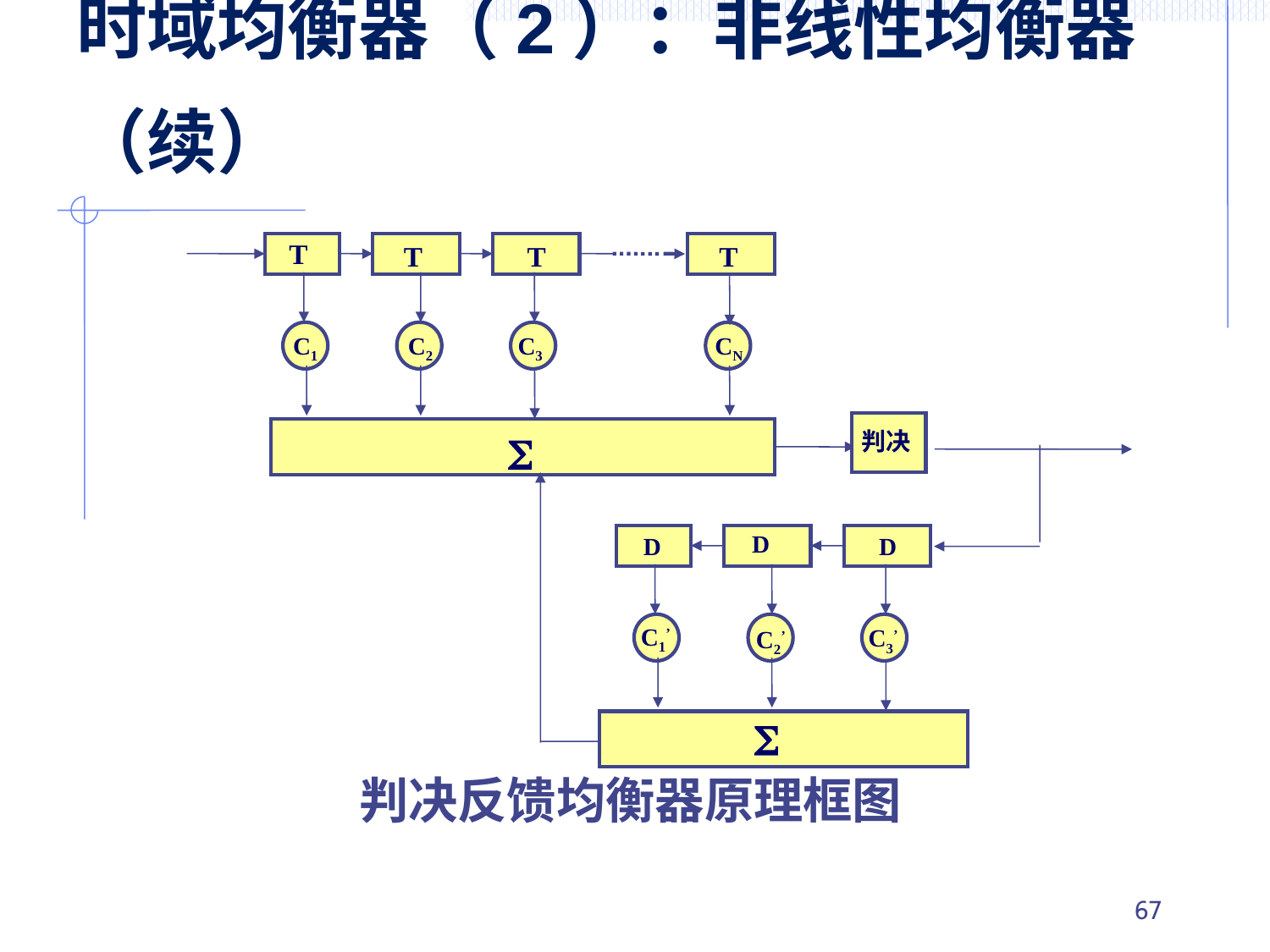

# 时域均衡器（2）：非线性均衡器（续）
T
T
T
T

C1
C2
C3
CN

判决
Σ

D
D
D

C1’
C3’
C2’

Σ
Σ

判决反馈均衡器原理框图
67